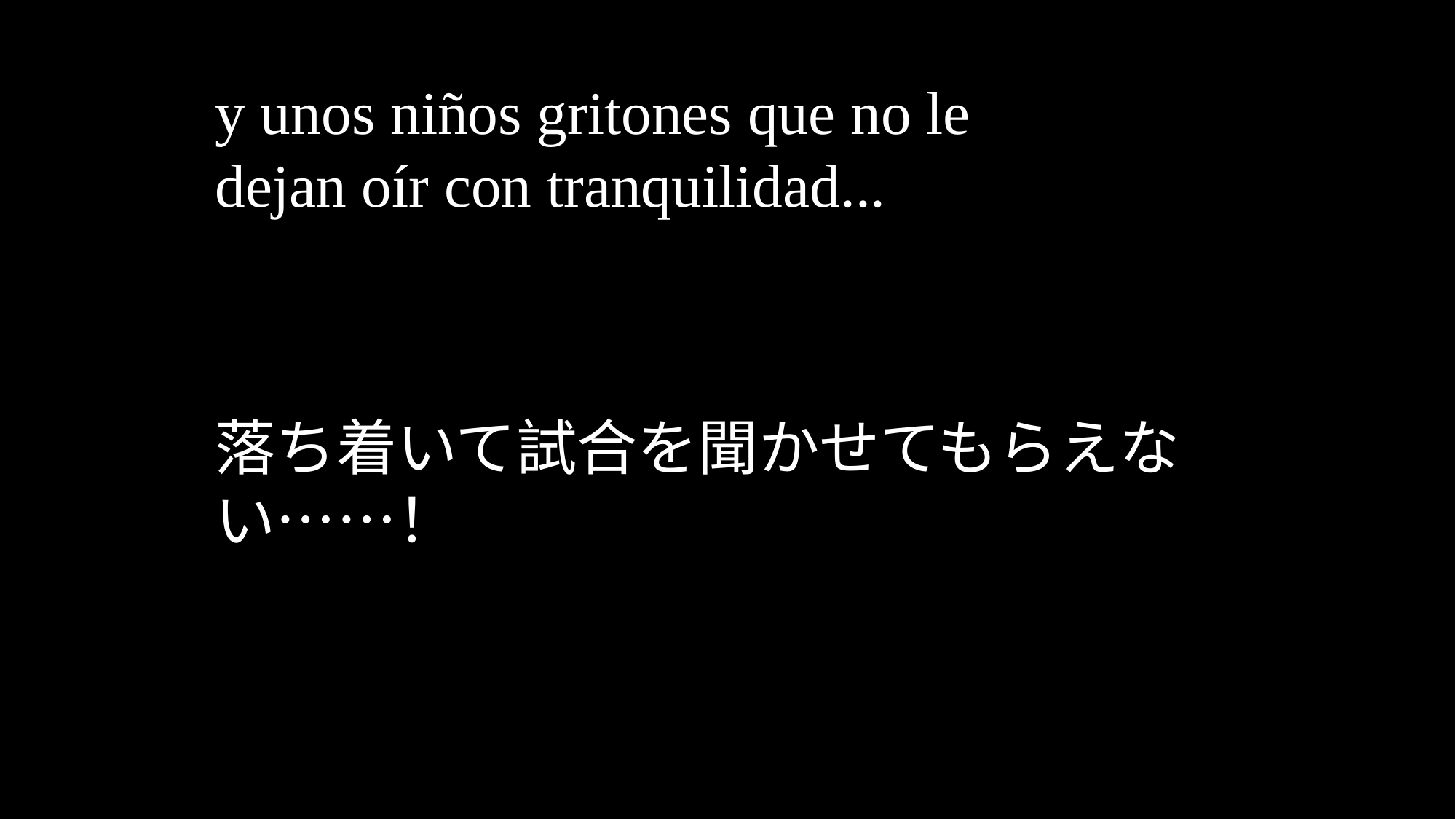

y unos niños gritones que no le dejan oír con tranquilidad...

落ち着いて試合を聞かせてもらえない⋯⋯！